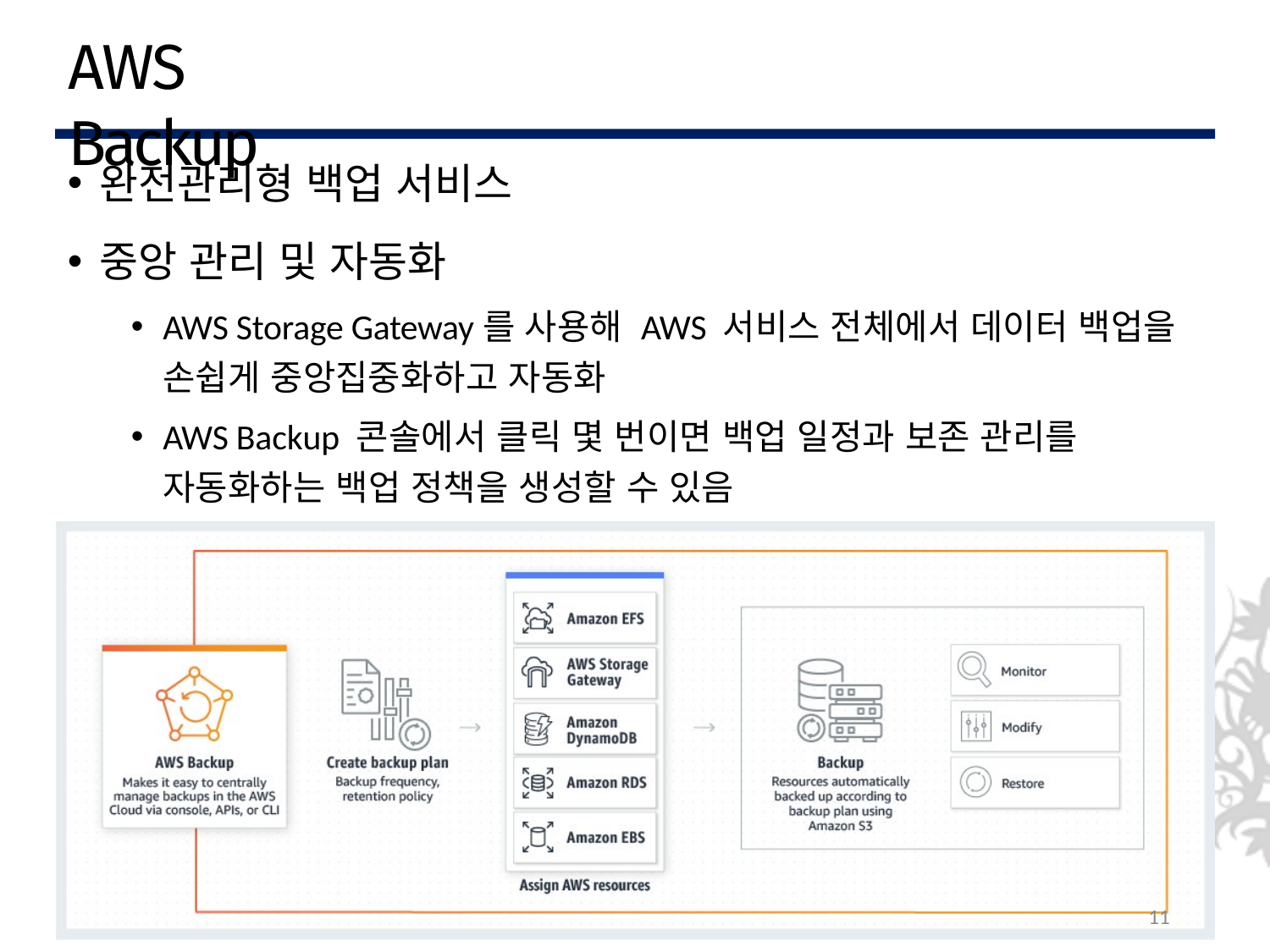

# AWS Backup
완전관리형 백업 서비스
중앙 관리 및 자동화
AWS Storage Gateway를 사용해 AWS 서비스 전체에서 데이터 백업을  손쉽게 중앙집중화하고 자동화
AWS Backup 콘솔에서 클릭 몇 번이면 백업 일정과 보존 관리를
자동화하는 백업 정책을 생성할 수 있음

11